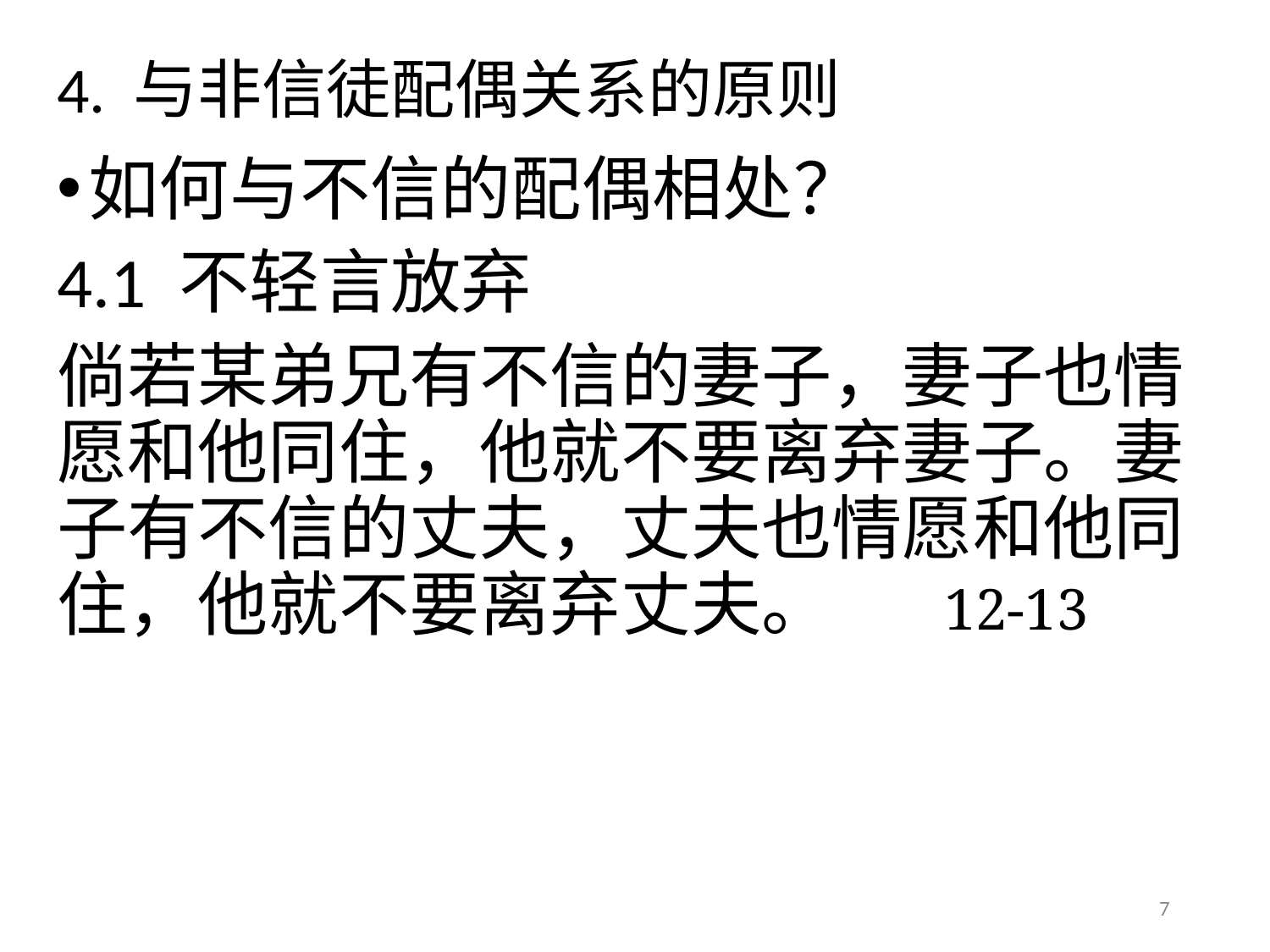

# 4. 与非信徒配偶关系的原则
如何与不信的配偶相处？
4.1 不轻言放弃
倘若某弟兄有不信的妻子，妻子也情愿和他同住，他就不要离弃妻子。妻子有不信的丈夫，丈夫也情愿和他同住，他就不要离弃丈夫。      12-13

7